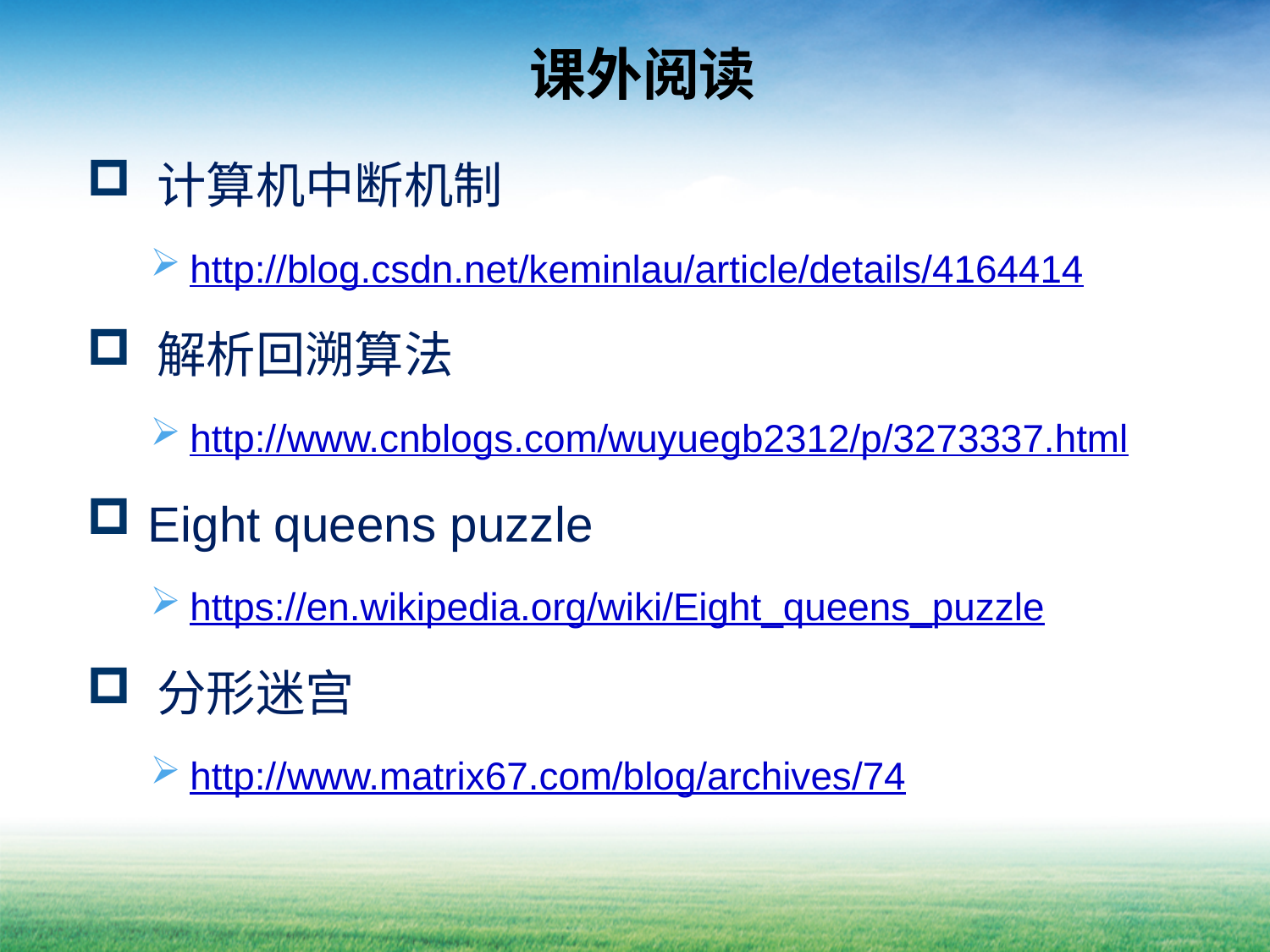

# 课外阅读
 计算机中断机制
http://blog.csdn.net/keminlau/article/details/4164414
 解析回溯算法
http://www.cnblogs.com/wuyuegb2312/p/3273337.html
 Eight queens puzzle
https://en.wikipedia.org/wiki/Eight_queens_puzzle
 分形迷宫
http://www.matrix67.com/blog/archives/74